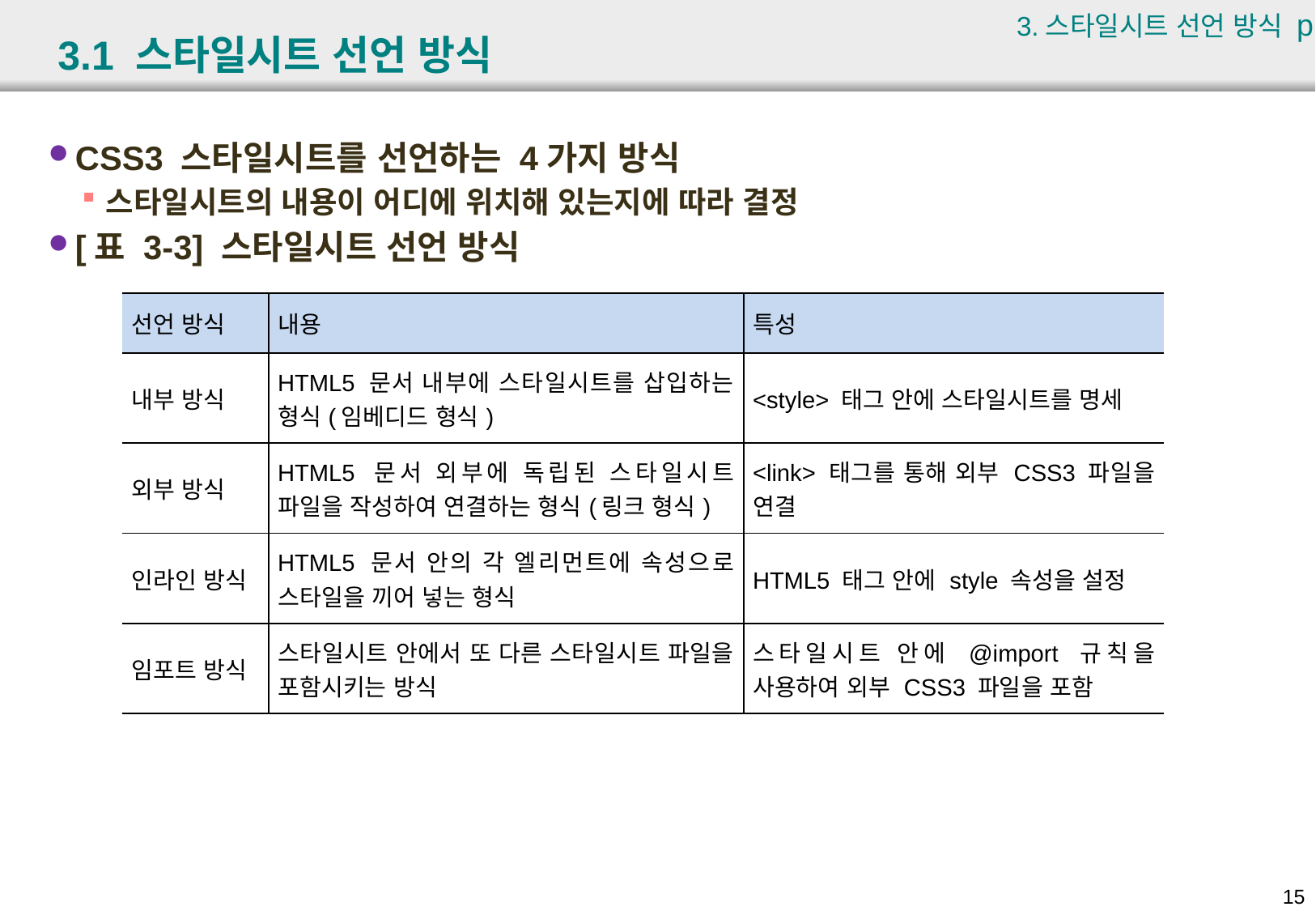

3.스타일시트 선언 방식 p.96
# 3.1 스타일시트 선언 방식
CSS3 스타일시트를 선언하는 4가지 방식
스타일시트의 내용이 어디에 위치해 있는지에 따라 결정
[표 3-3] 스타일시트 선언 방식

| 선언 방식 | 내용 | 특성 |
| --- | --- | --- |
| 내부 방식 | HTML5 문서 내부에 스타일시트를 삽입하는 형식(임베디드 형식) | <style> 태그 안에 스타일시트를 명세 |
| 외부 방식 | HTML5 문서 외부에 독립된 스타일시트 파일을 작성하여 연결하는 형식(링크 형식) | <link> 태그를 통해 외부 CSS3 파일을 연결 |
| 인라인 방식 | HTML5 문서 안의 각 엘리먼트에 속성으로 스타일을 끼어 넣는 형식 | HTML5 태그 안에 style 속성을 설정 |
| 임포트 방식 | 스타일시트 안에서 또 다른 스타일시트 파일을 포함시키는 방식 | 스타일시트 안에 @import 규칙을 사용하여 외부 CSS3 파일을 포함 |